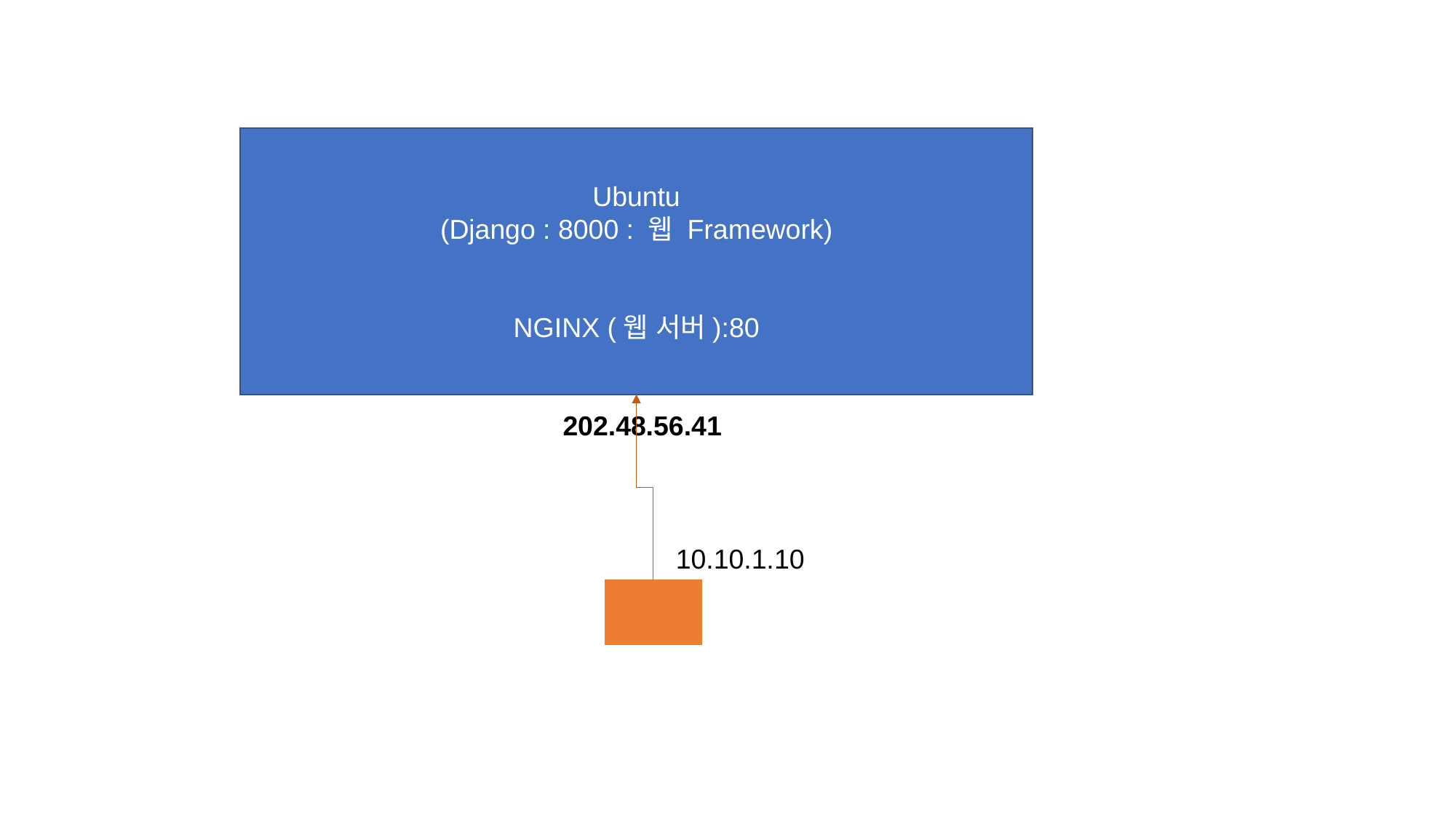

Ubuntu
(Django : 8000 : 웹 Framework)

NGINX (웹 서버):80
202.48.56.41
10.10.1.10